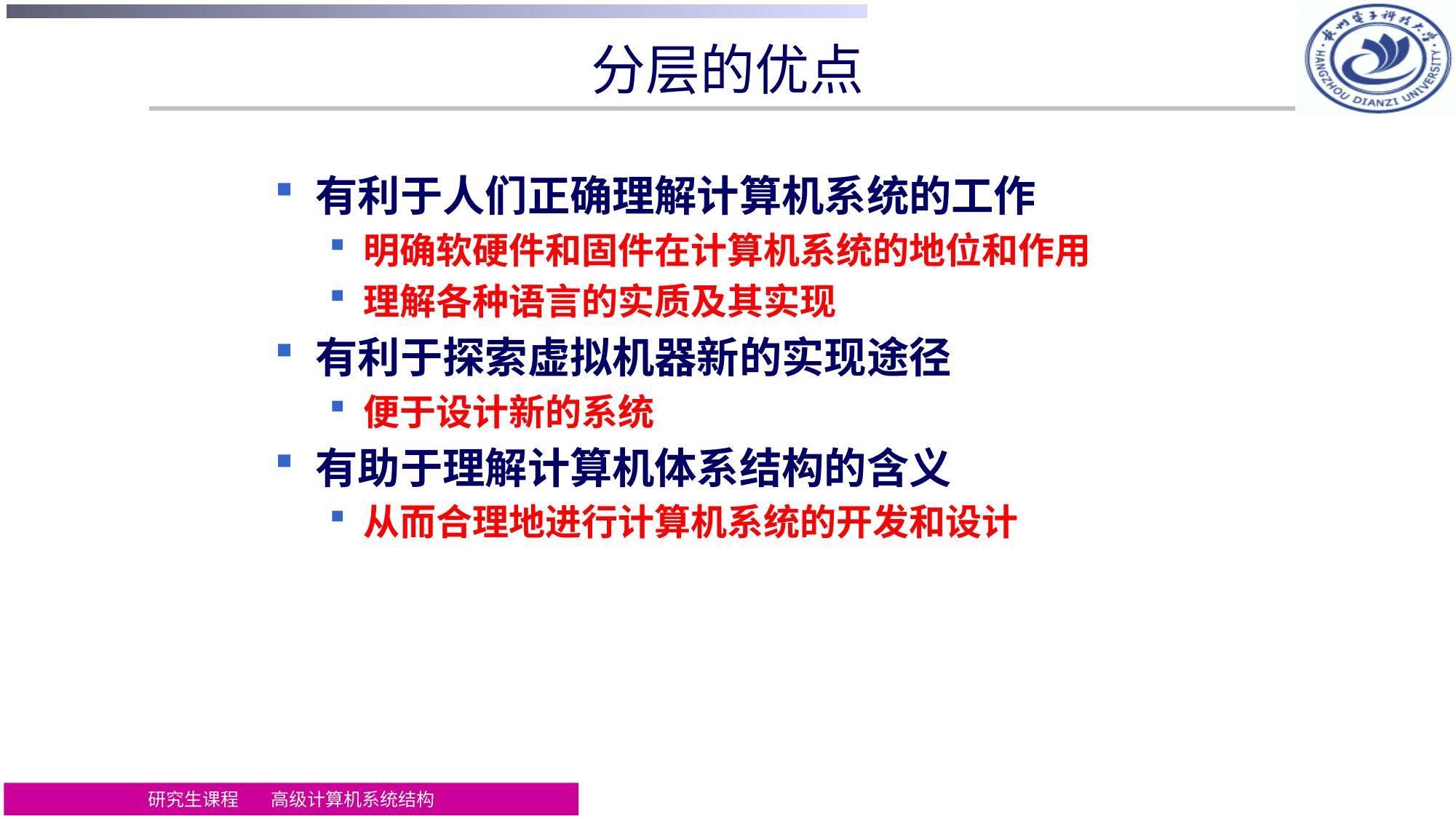

# 分层的优点
有利于人们正确理解计算机系统的工作
明确软硬件和固件在计算机系统的地位和作用
理解各种语言的实质及其实现
有利于探索虚拟机器新的实现途径
便于设计新的系统
有助于理解计算机体系结构的含义
从而合理地进行计算机系统的开发和设计